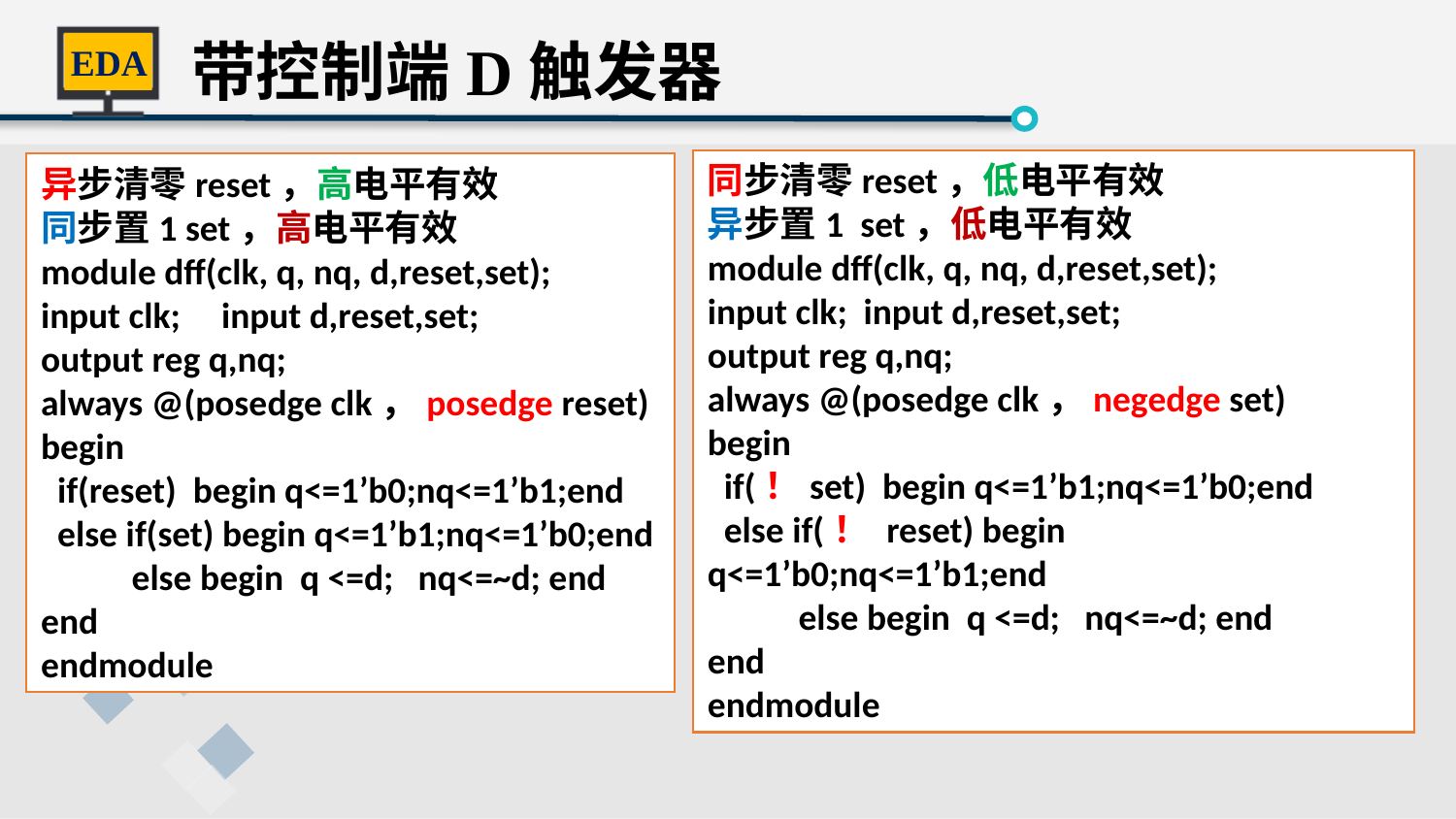

带控制端D触发器
同步清零reset，低电平有效
异步置1  set，低电平有效
module dff(clk, q, nq, d,reset,set);
input clk;  input d,reset,set;
output reg q,nq;
always @(posedge clk，negedge set)
begin
  if(！set)  begin q<=1’b1;nq<=1’b0;end
  else if(！ reset) begin q<=1’b0;nq<=1’b1;end
           else begin  q <=d;   nq<=~d; end
end
endmodule
异步清零reset，高电平有效
同步置1 set，高电平有效
module dff(clk, q, nq, d,reset,set);
input clk;     input d,reset,set;
output reg q,nq;
always @(posedge clk，posedge reset)
begin
  if(reset)  begin q<=1’b0;nq<=1’b1;end
  else if(set) begin q<=1’b1;nq<=1’b0;end
           else begin  q <=d;   nq<=~d; end
end
endmodule